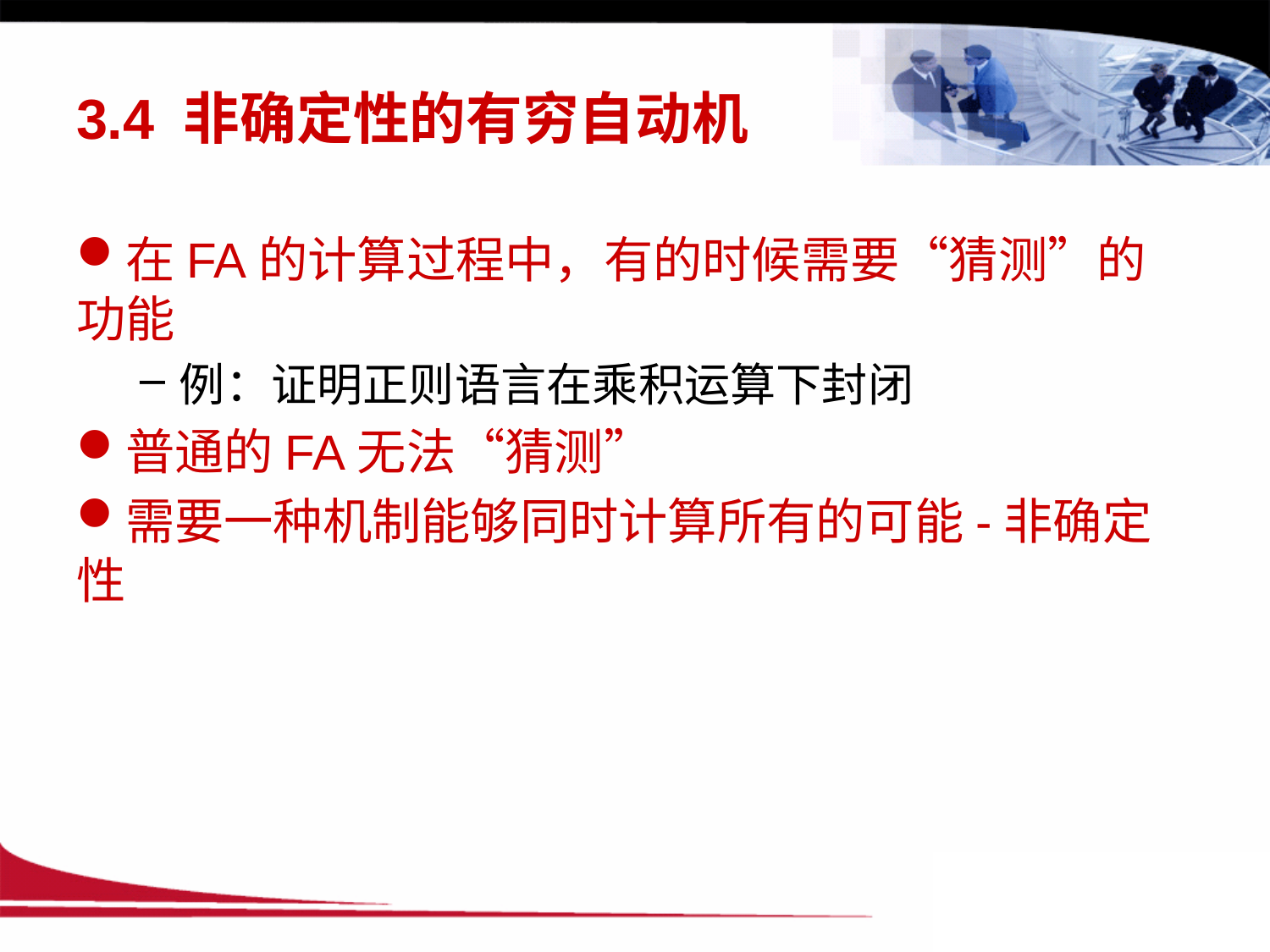

# 3.4 非确定性的有穷自动机
在FA的计算过程中，有的时候需要“猜测”的功能
例：证明正则语言在乘积运算下封闭
普通的FA无法“猜测”
需要一种机制能够同时计算所有的可能-非确定性